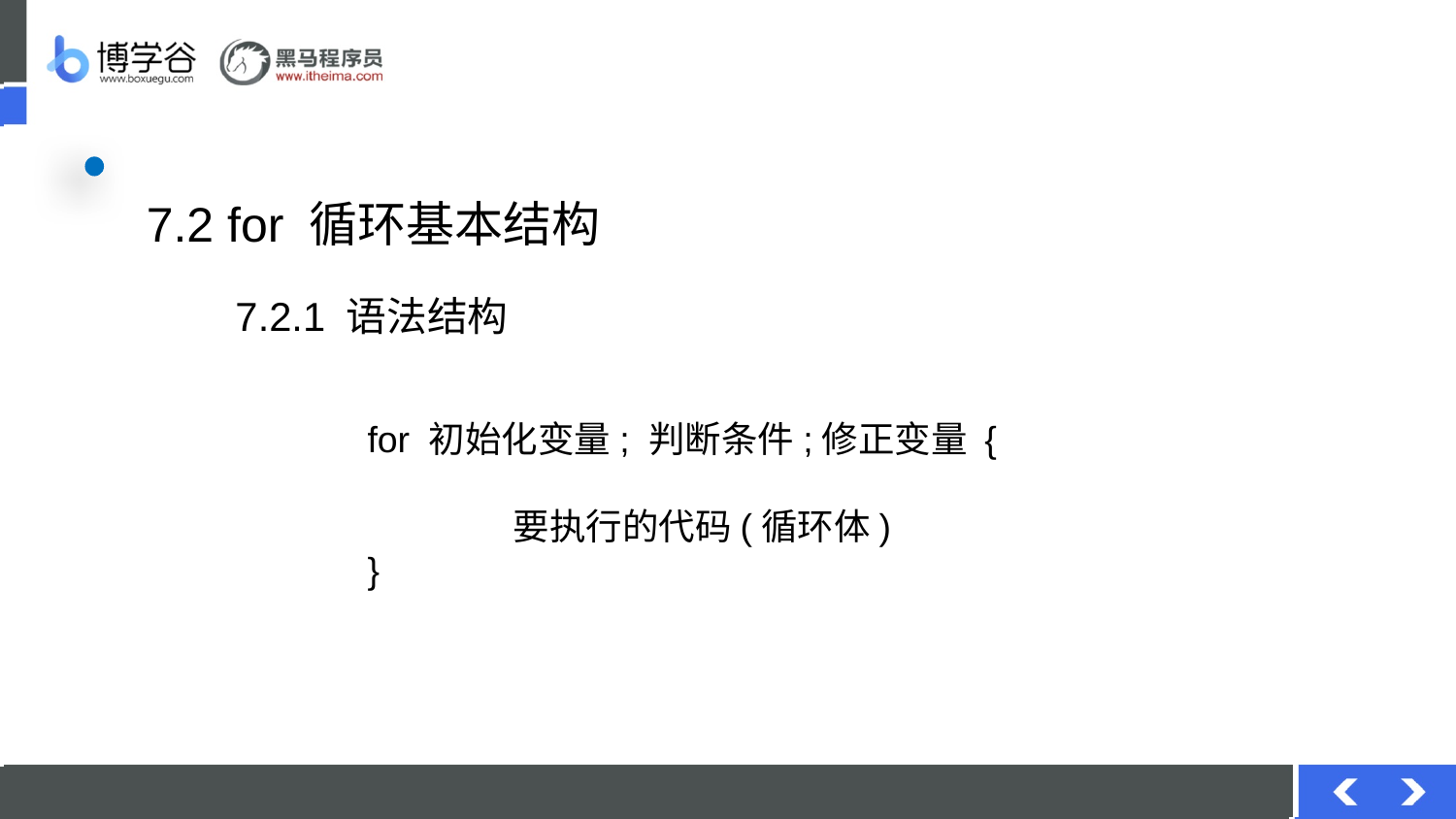

# 7.2 for 循环基本结构
7.2.1 语法结构
for 初始化变量; 判断条件;修正变量 {

	要执行的代码(循环体)
}